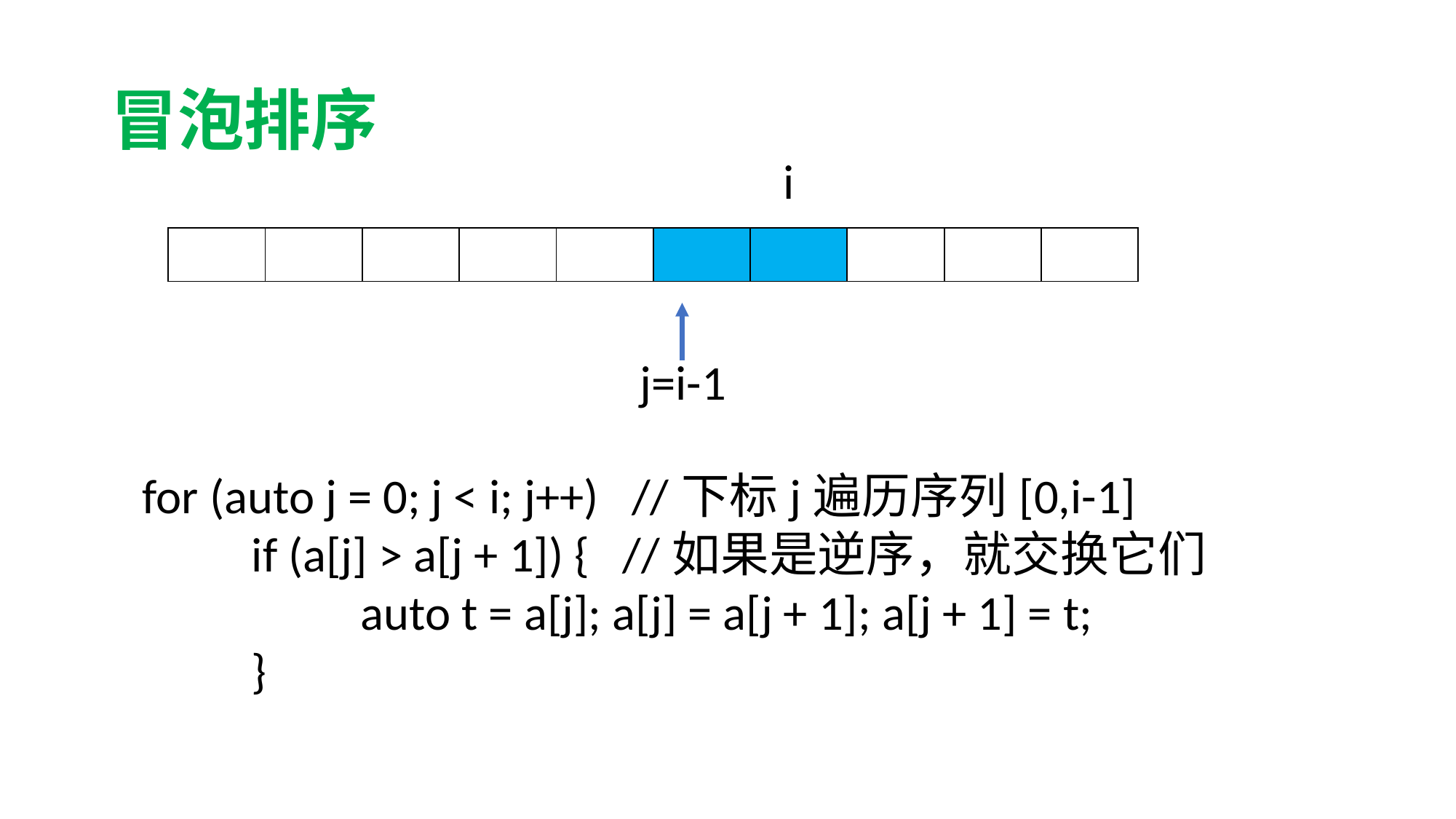

# 冒泡排序
i
|  |  |  |  |  |  |  |  |  |  |
| --- | --- | --- | --- | --- | --- | --- | --- | --- | --- |
j=i-1
for (auto j = 0; j < i; j++)   //下标j遍历序列[0,i-1]
	if (a[j] > a[j + 1]) {   //如果是逆序，就交换它们
		auto t = a[j]; a[j] = a[j + 1]; a[j + 1] = t;
	}